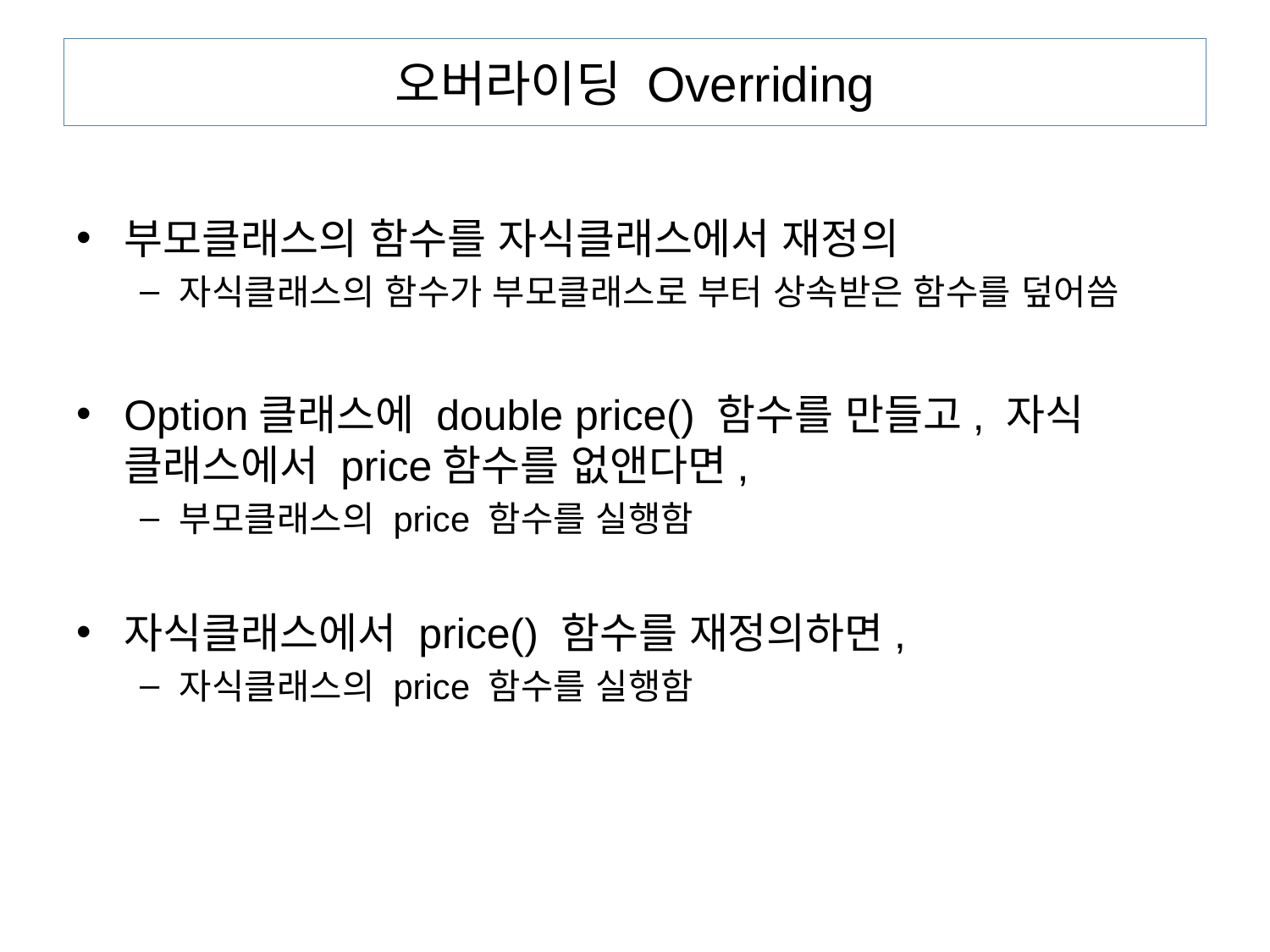

# 오버라이딩 Overriding

부모클래스의 함수를 자식클래스에서 재정의
자식클래스의 함수가 부모클래스로 부터 상속받은 함수를 덮어씀

Option클래스에 double price() 함수를 만들고, 자식 클래스에서 price함수를 없앤다면,
부모클래스의 price 함수를 실행함

자식클래스에서 price() 함수를 재정의하면,
자식클래스의 price 함수를 실행함